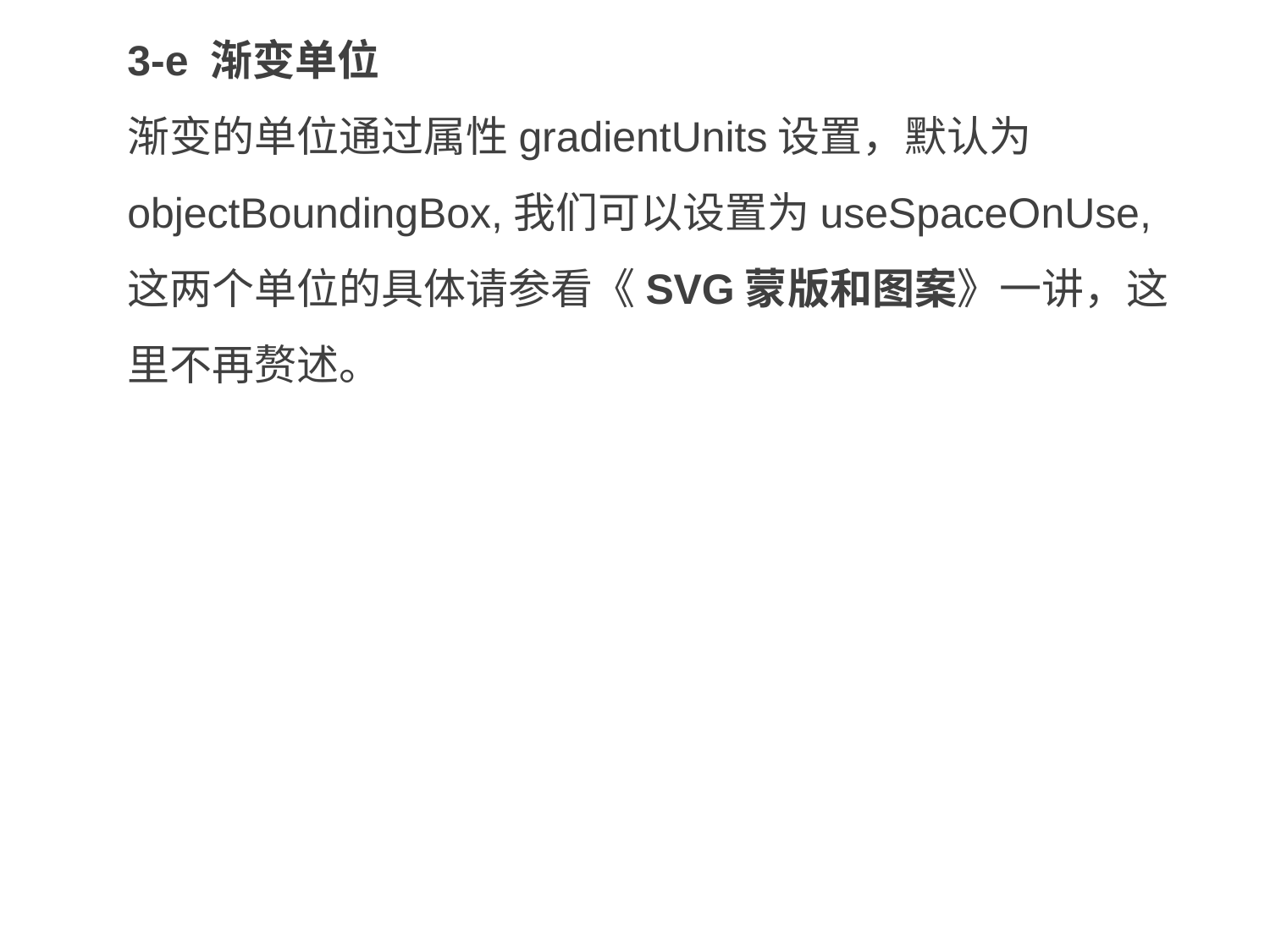

3-e 渐变单位
渐变的单位通过属性gradientUnits设置，默认为objectBoundingBox,我们可以设置为useSpaceOnUse,这两个单位的具体请参看《SVG蒙版和图案》一讲，这里不再赘述。